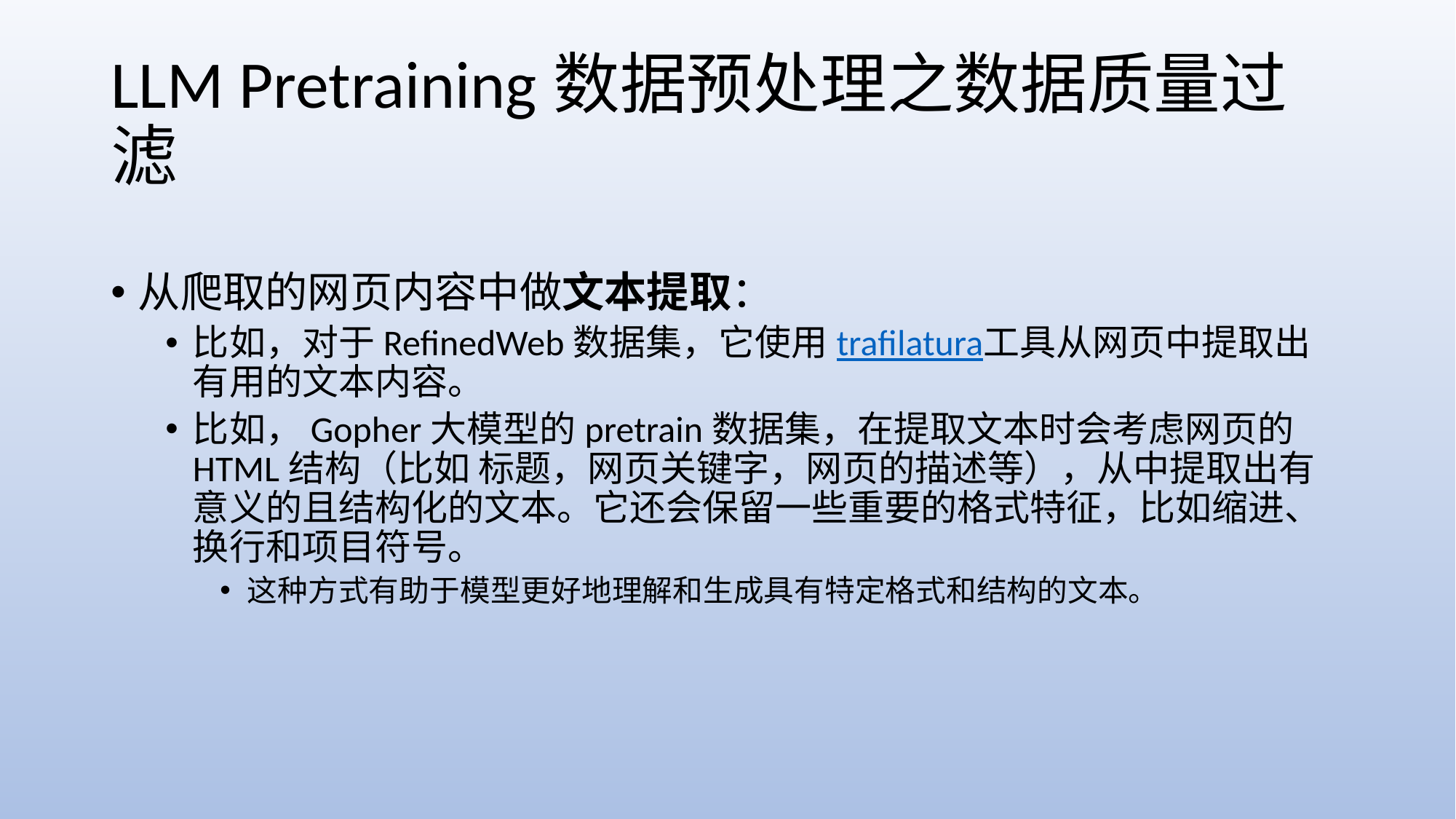

# LLM Pretraining数据预处理之数据质量过滤
从爬取的网页内容中做文本提取：
比如，对于RefinedWeb数据集，它使用trafilatura工具从网页中提取出有用的文本内容。
比如，Gopher大模型的pretrain数据集，在提取文本时会考虑网页的HTML结构（比如 标题，网页关键字，网页的描述等），从中提取出有意义的且结构化的文本。它还会保留一些重要的格式特征，比如缩进、换行和项目符号。
这种方式有助于模型更好地理解和生成具有特定格式和结构的文本。